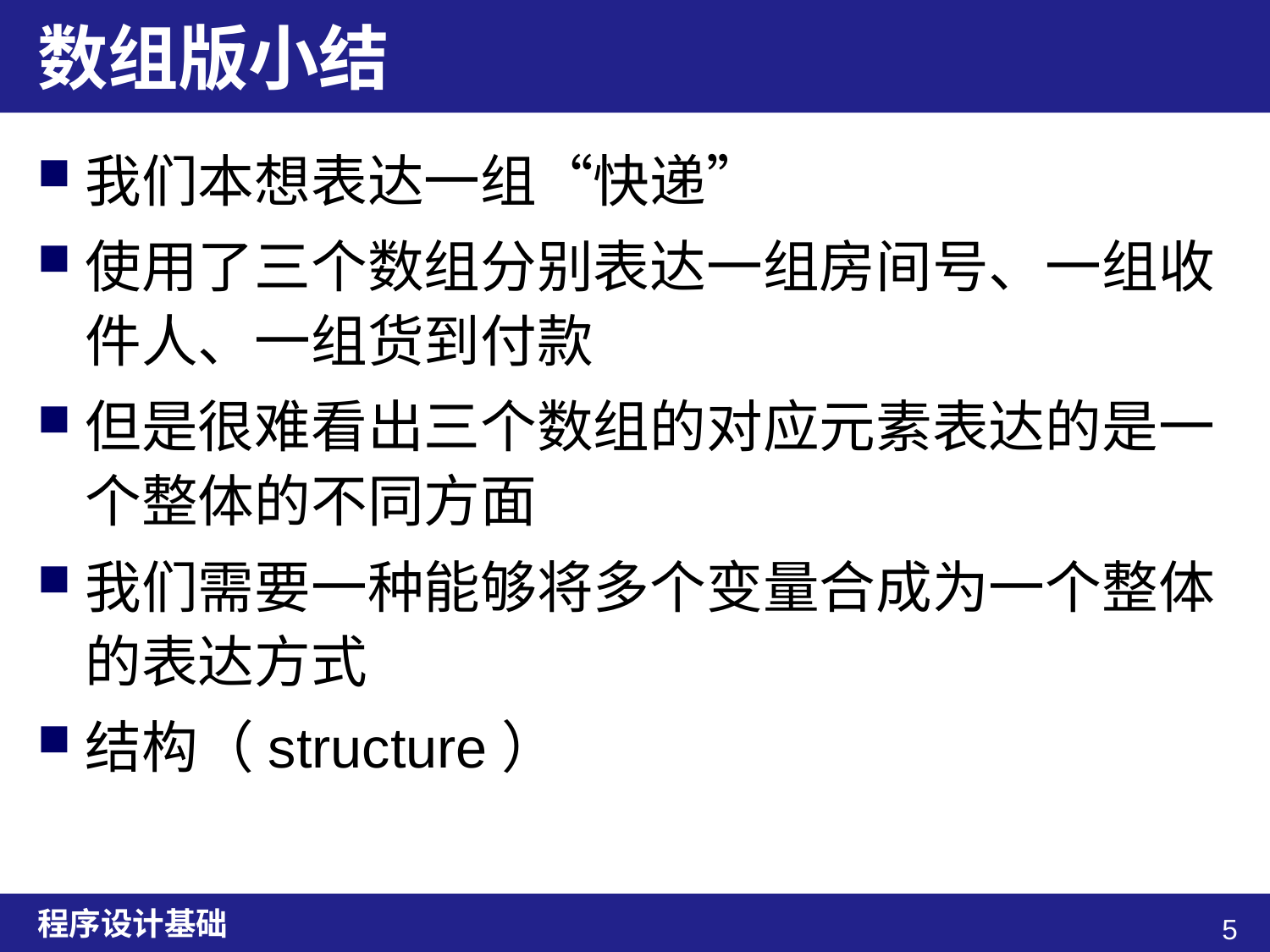

# 数组版小结
我们本想表达一组“快递”
使用了三个数组分别表达一组房间号、一组收件人、一组货到付款
但是很难看出三个数组的对应元素表达的是一个整体的不同方面
我们需要一种能够将多个变量合成为一个整体的表达方式
结构（structure）